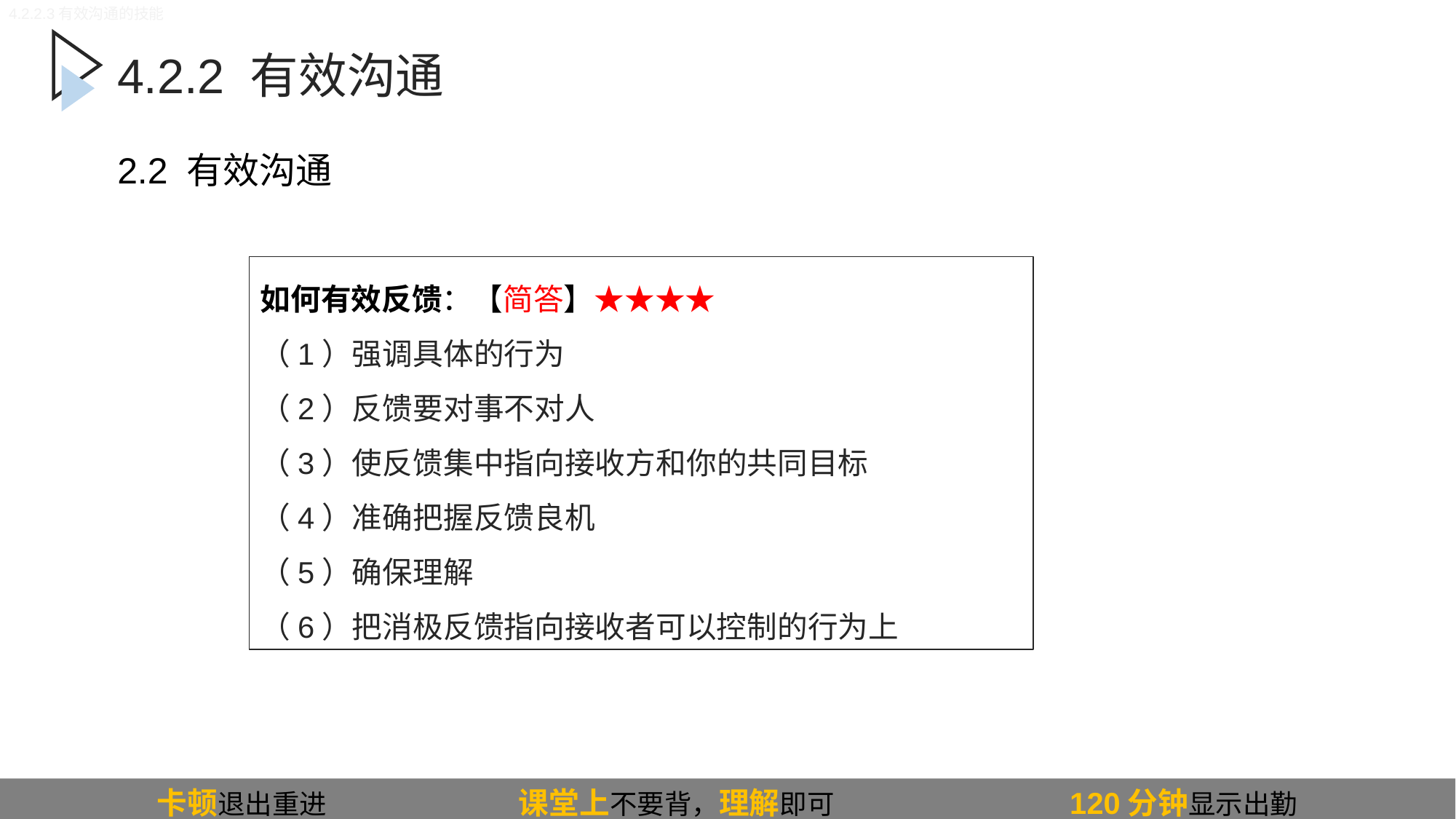

4.2.2.3有效沟通的技能
4.2.2 有效沟通
2.2 有效沟通
如何有效反馈：【简答】★★★★
（1）强调具体的行为
（2）反馈要对事不对人
（3）使反馈集中指向接收方和你的共同目标
（4）准确把握反馈良机
（5）确保理解
（6）把消极反馈指向接收者可以控制的行为上